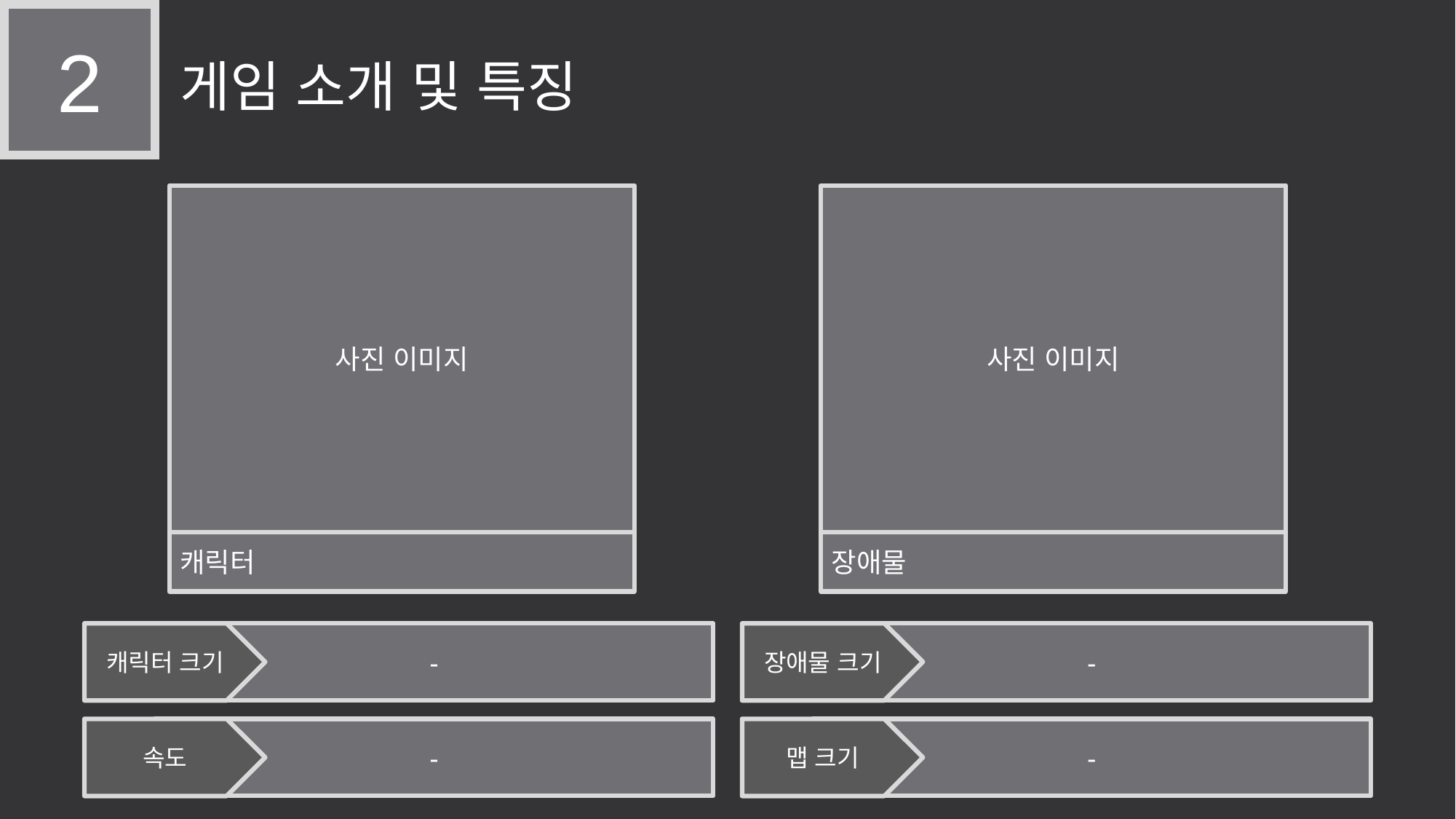

2
게임 소개 및 특징
사진 이미지
사진 이미지
캐릭터
장애물
장애물 크기
캐릭터 크기
-
-
맵 크기
속도
-
-